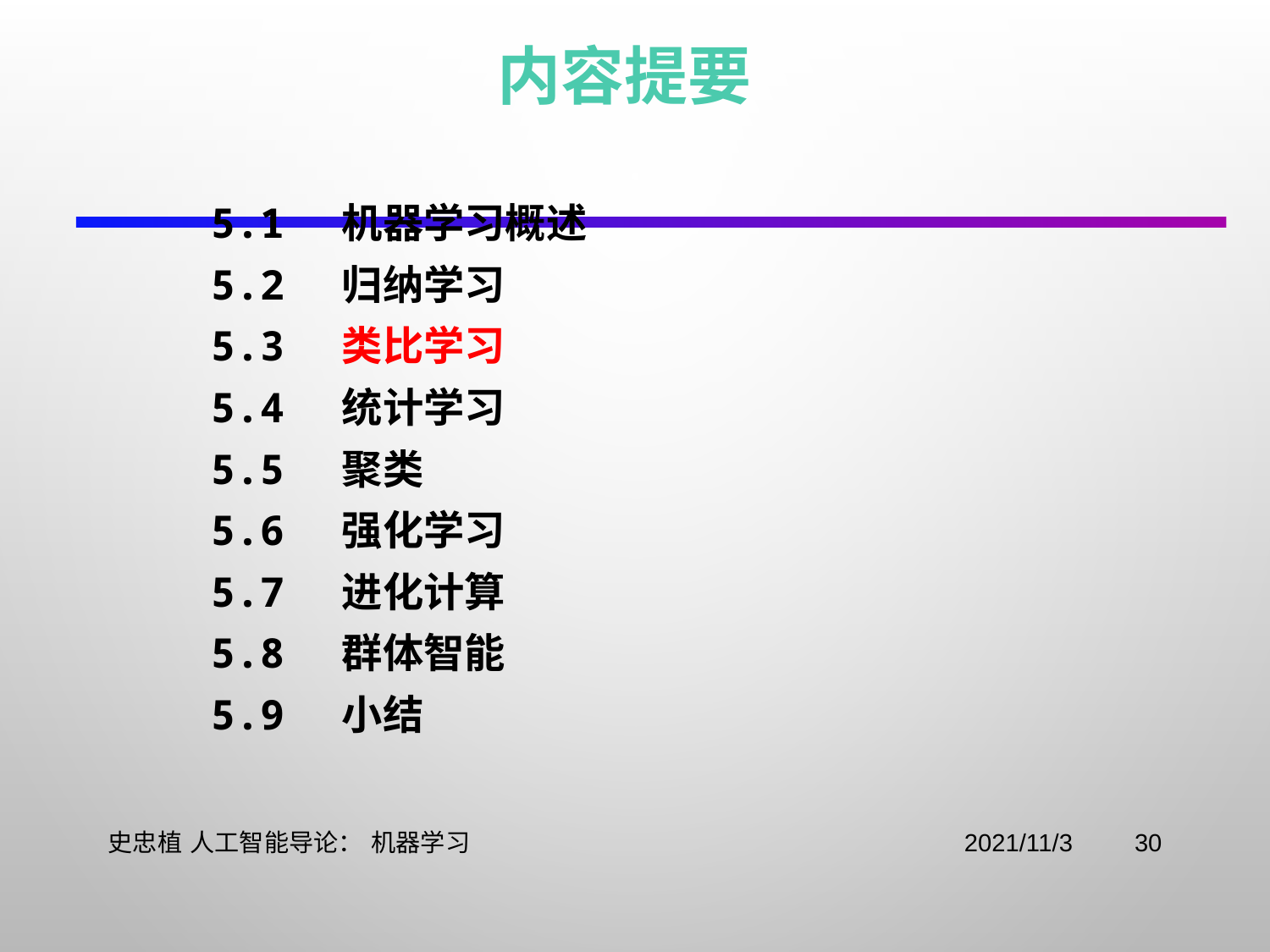

# 内容提要
5.1  机器学习概述
5.2  归纳学习
5.3  类比学习
5.4  统计学习
5.5  聚类
5.6  强化学习
5.7  进化计算
5.8  群体智能
5.9  小结

史忠植 人工智能导论： 机器学习
2021/11/3
30